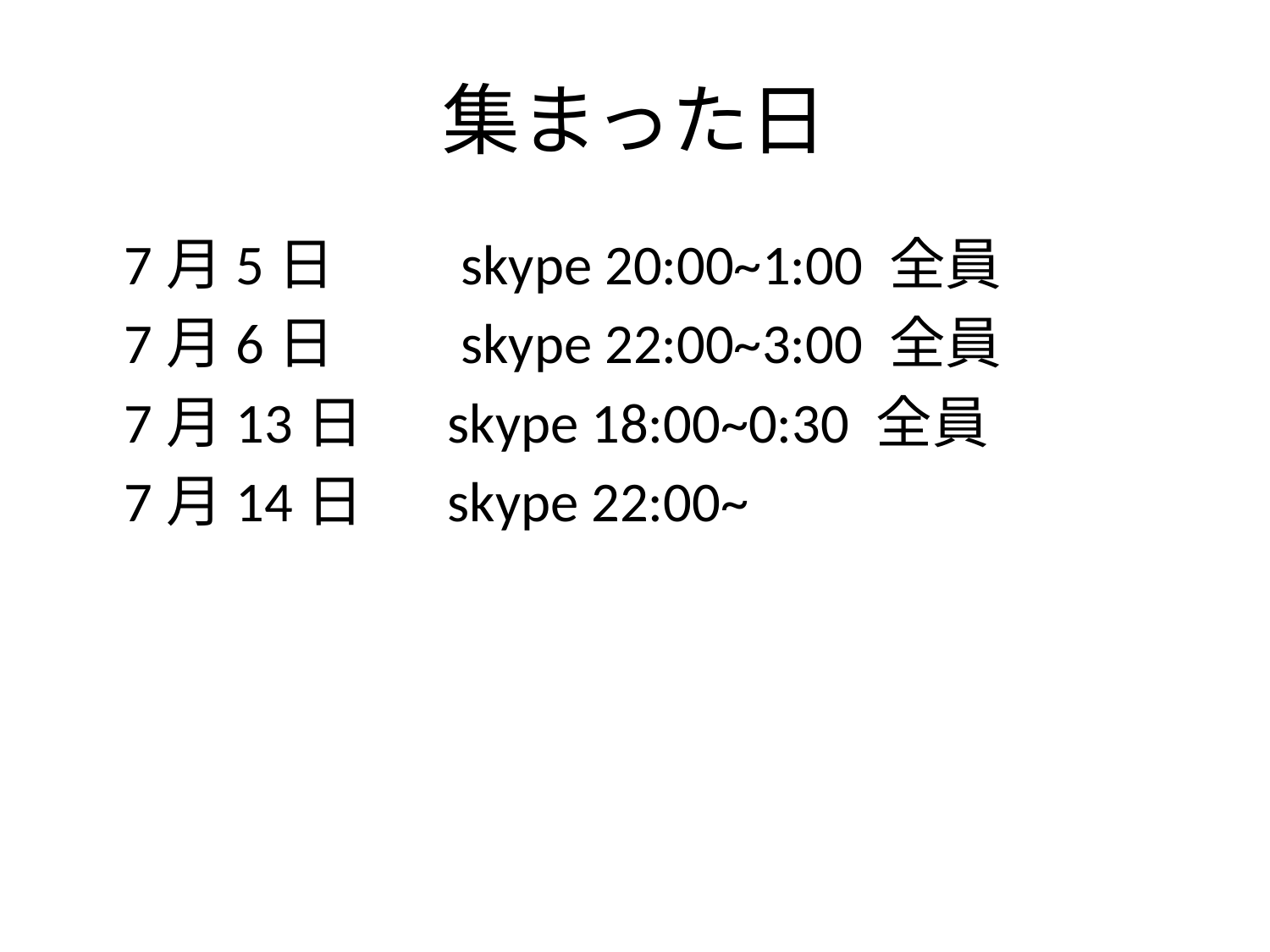

# 集まった日
	7月5日　　skype 20:00~1:00 全員
	7月6日　　skype 22:00~3:00 全員
	7月13日	　skype 18:00~0:30 全員
	7月14日	　skype 22:00~